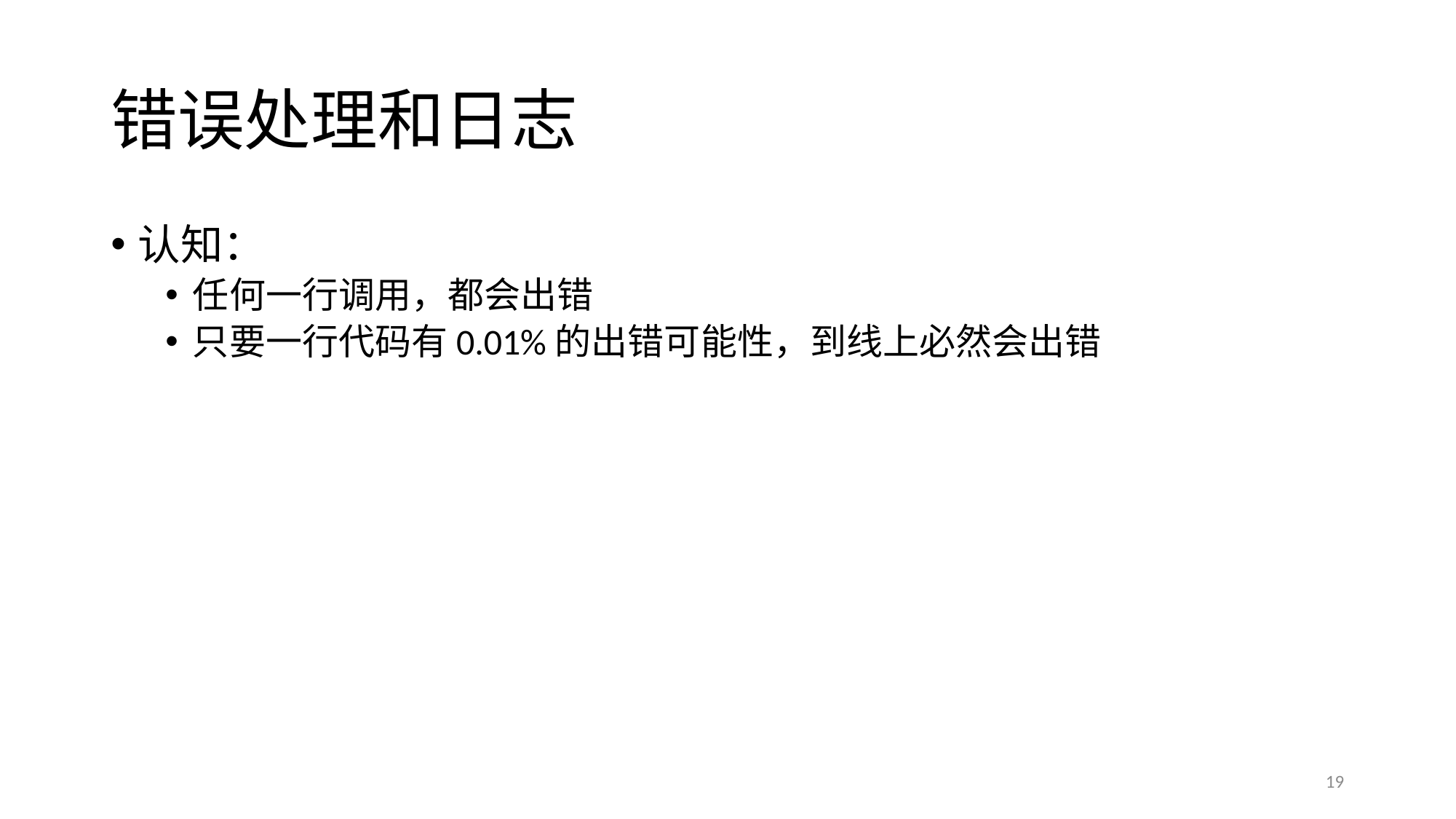

# 错误处理和日志
认知：
任何一行调用，都会出错
只要一行代码有0.01%的出错可能性，到线上必然会出错

19